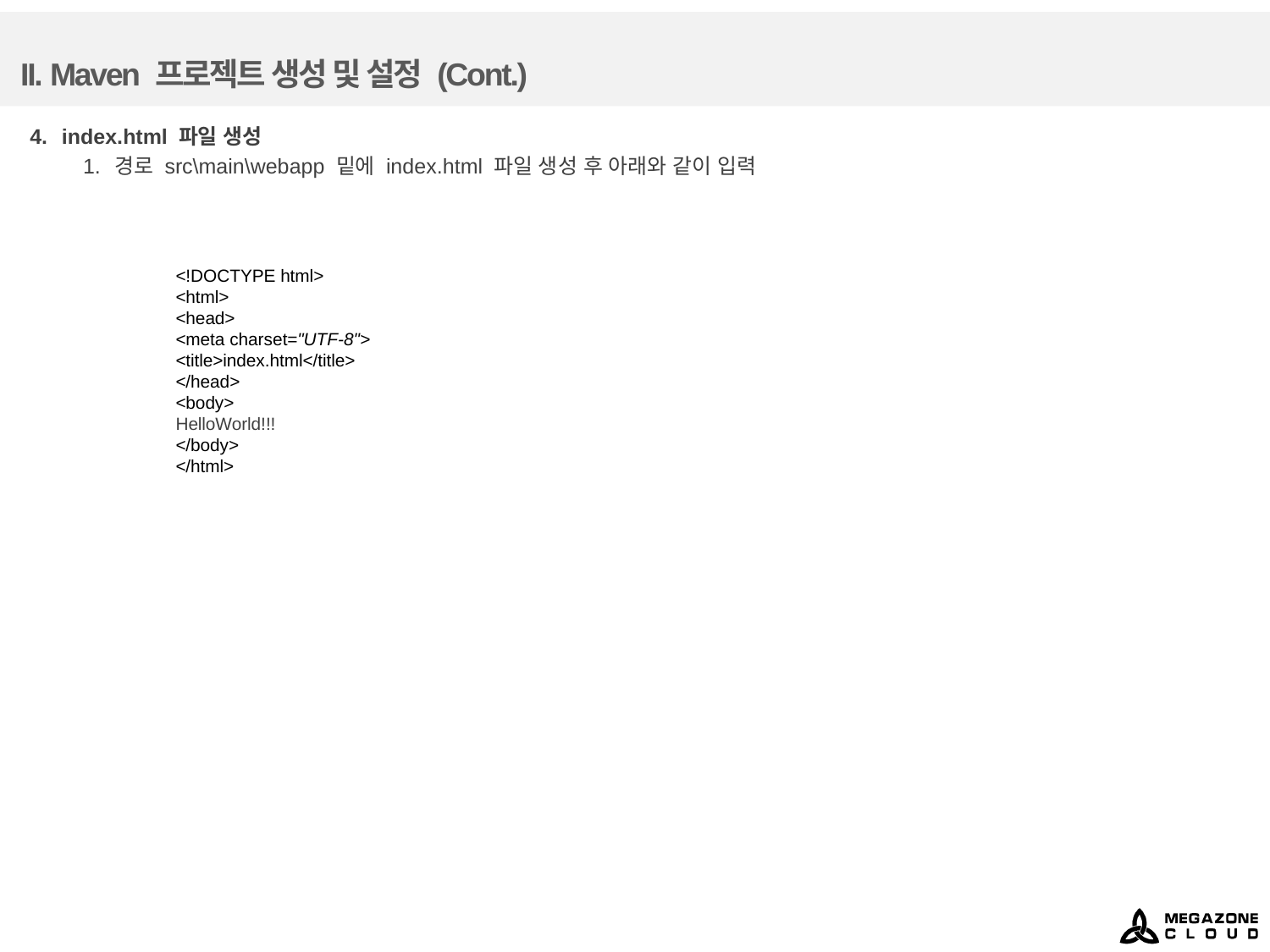

# II. Maven 프로젝트 생성 및 설정 (Cont.)
index.html 파일 생성
경로 src\main\webapp 밑에 index.html 파일 생성 후 아래와 같이 입력

<!DOCTYPE html>
<html>
<head>
<meta charset="UTF-8">
<title>index.html</title>
</head>
<body>
HelloWorld!!!
</body>
</html>